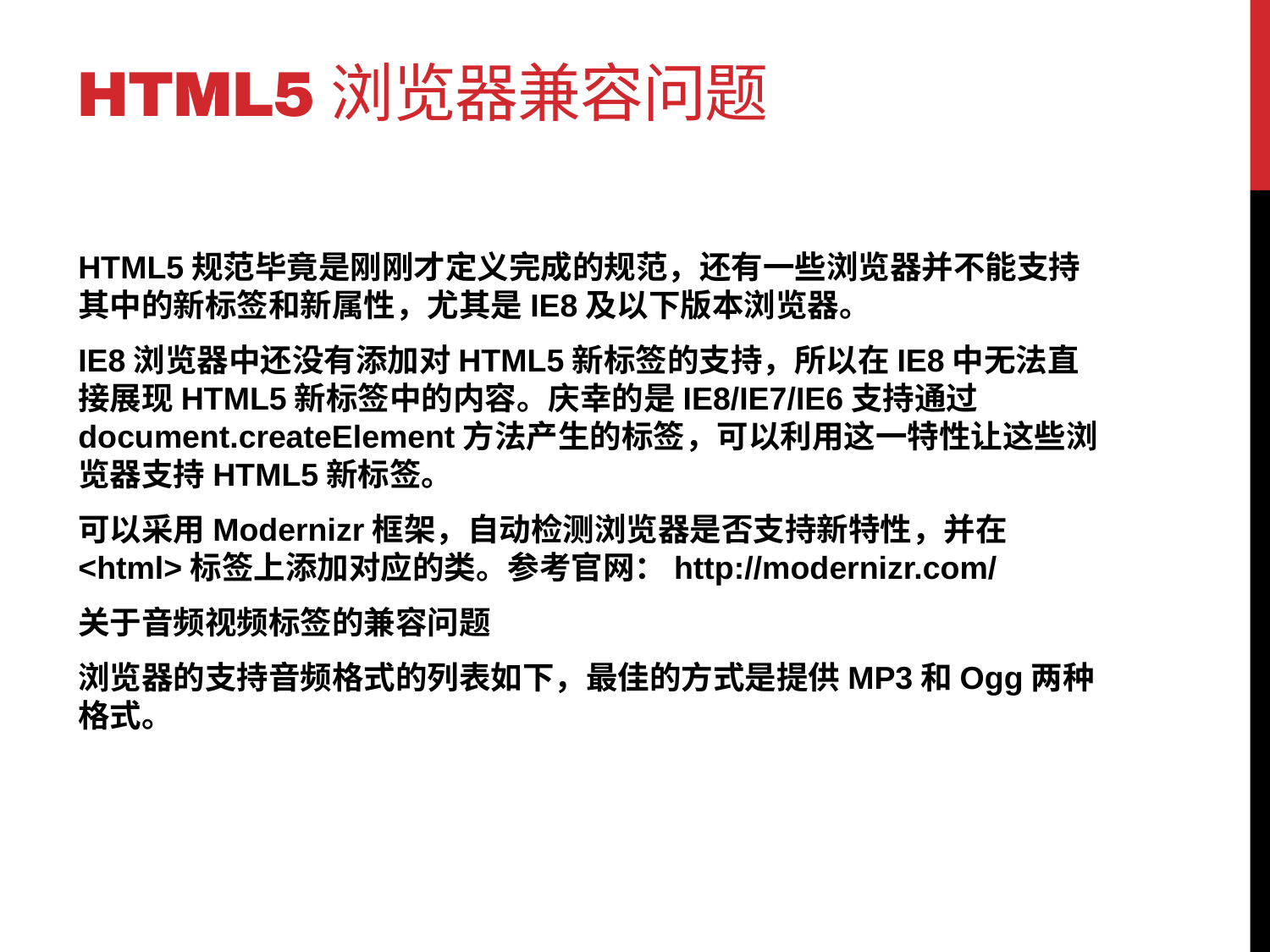

# Html5浏览器兼容问题
HTML5规范毕竟是刚刚才定义完成的规范，还有一些浏览器并不能支持其中的新标签和新属性，尤其是IE8及以下版本浏览器。
IE8浏览器中还没有添加对HTML5新标签的支持，所以在IE8中无法直接展现HTML5新标签中的内容。庆幸的是IE8/IE7/IE6支持通过document.createElement方法产生的标签，可以利用这一特性让这些浏览器支持HTML5新标签。
可以采用Modernizr框架，自动检测浏览器是否支持新特性，并在<html>标签上添加对应的类。参考官网：http://modernizr.com/
关于音频视频标签的兼容问题
浏览器的支持音频格式的列表如下，最佳的方式是提供MP3和Ogg两种格式。